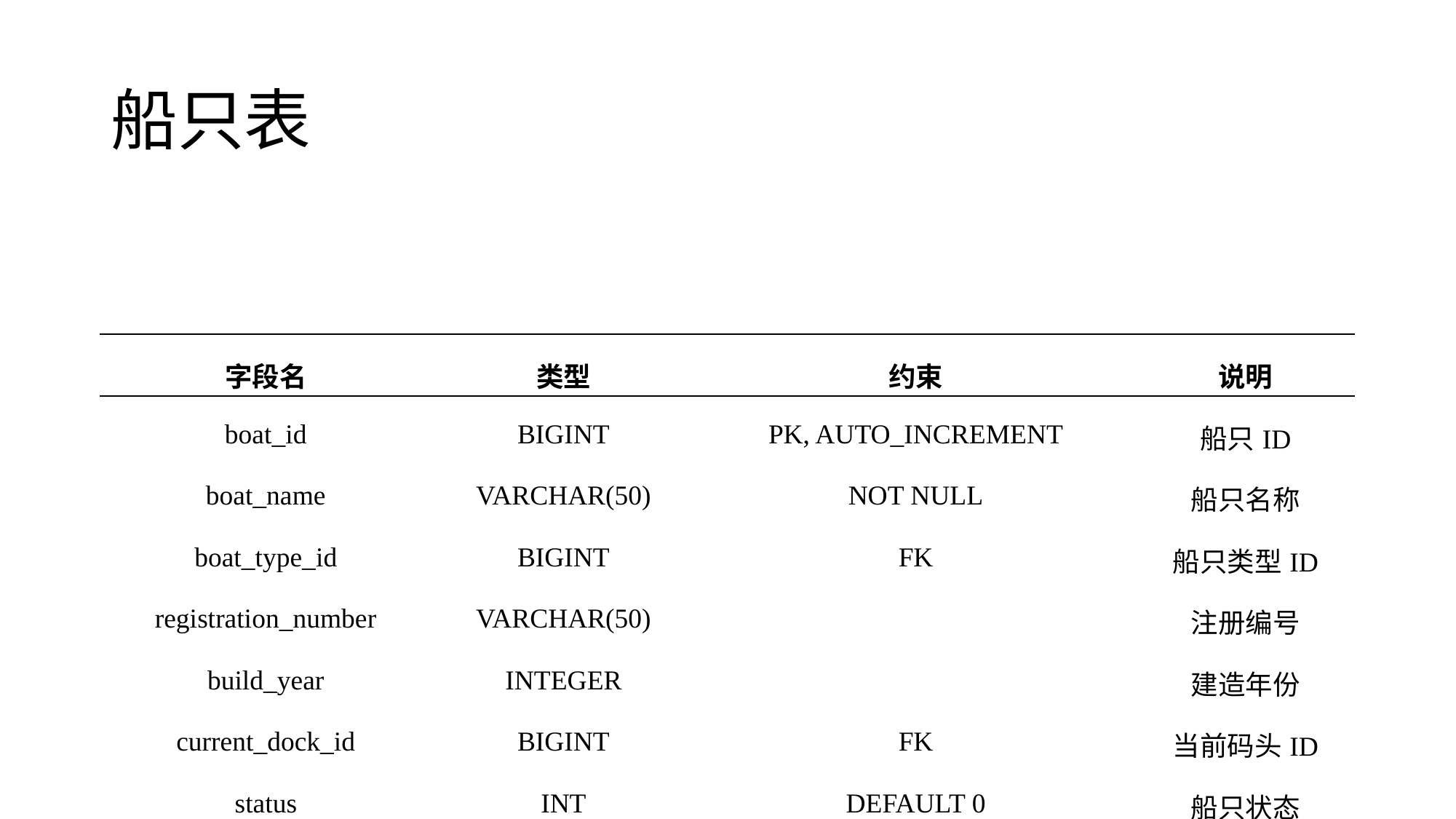

# 船只表
| 字段名 | 类型 | 约束 | 说明 |
| --- | --- | --- | --- |
| boat\_id | BIGINT | PK, AUTO\_INCREMENT | 船只ID |
| boat\_name | VARCHAR(50) | NOT NULL | 船只名称 |
| boat\_type\_id | BIGINT | FK | 船只类型ID |
| registration\_number | VARCHAR(50) |  | 注册编号 |
| build\_year | INTEGER |  | 建造年份 |
| current\_dock\_id | BIGINT | FK | 当前码头ID |
| status | INT | DEFAULT 0 | 船只状态 |